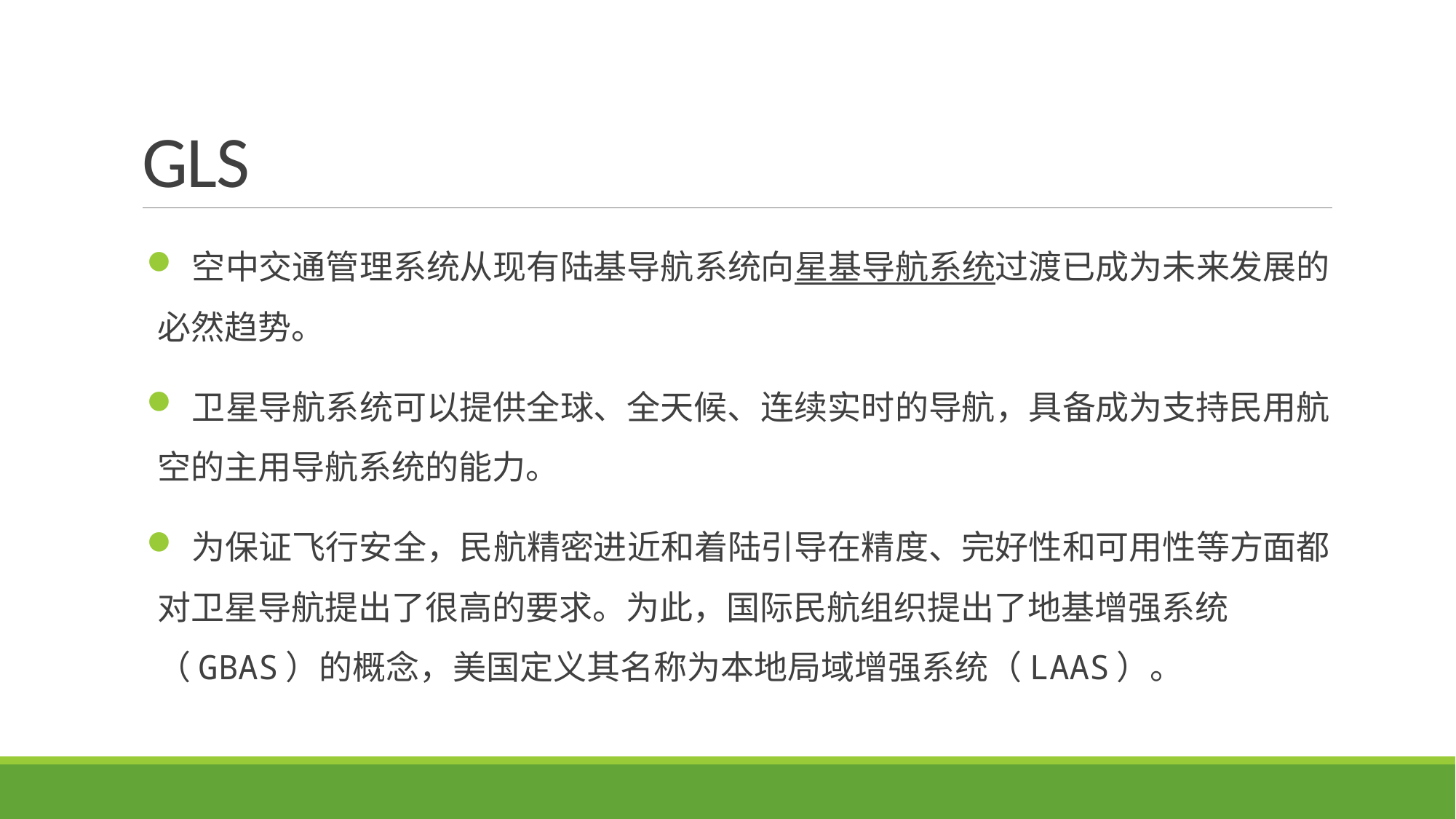

# GLS
 空中交通管理系统从现有陆基导航系统向星基导航系统过渡已成为未来发展的必然趋势。
 卫星导航系统可以提供全球、全天候、连续实时的导航，具备成为支持民用航空的主用导航系统的能力。
 为保证飞行安全，民航精密进近和着陆引导在精度、完好性和可用性等方面都对卫星导航提出了很高的要求。为此，国际民航组织提出了地基增强系统（GBAS）的概念，美国定义其名称为本地局域增强系统（LAAS）。